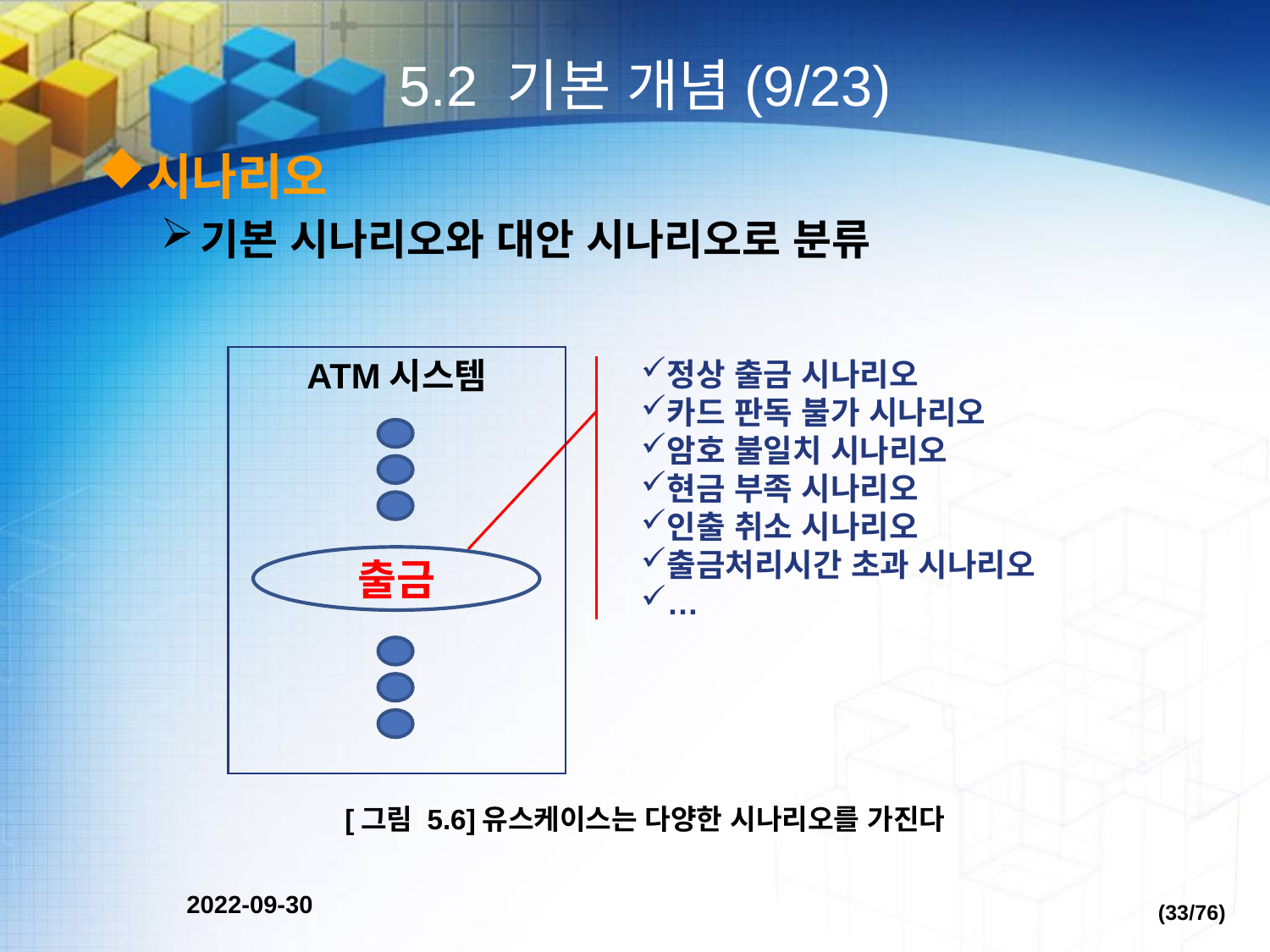

# 5.2 기본 개념(9/23)
시나리오
기본 시나리오와 대안 시나리오로 분류
ATM시스템
정상 출금 시나리오
카드 판독 불가 시나리오
암호 불일치 시나리오
현금 부족 시나리오
인출 취소 시나리오
출금처리시간 초과 시나리오
…

출금

[그림 5.6]유스케이스는 다양한 시나리오를 가진다
(33/76)
2022-09-30